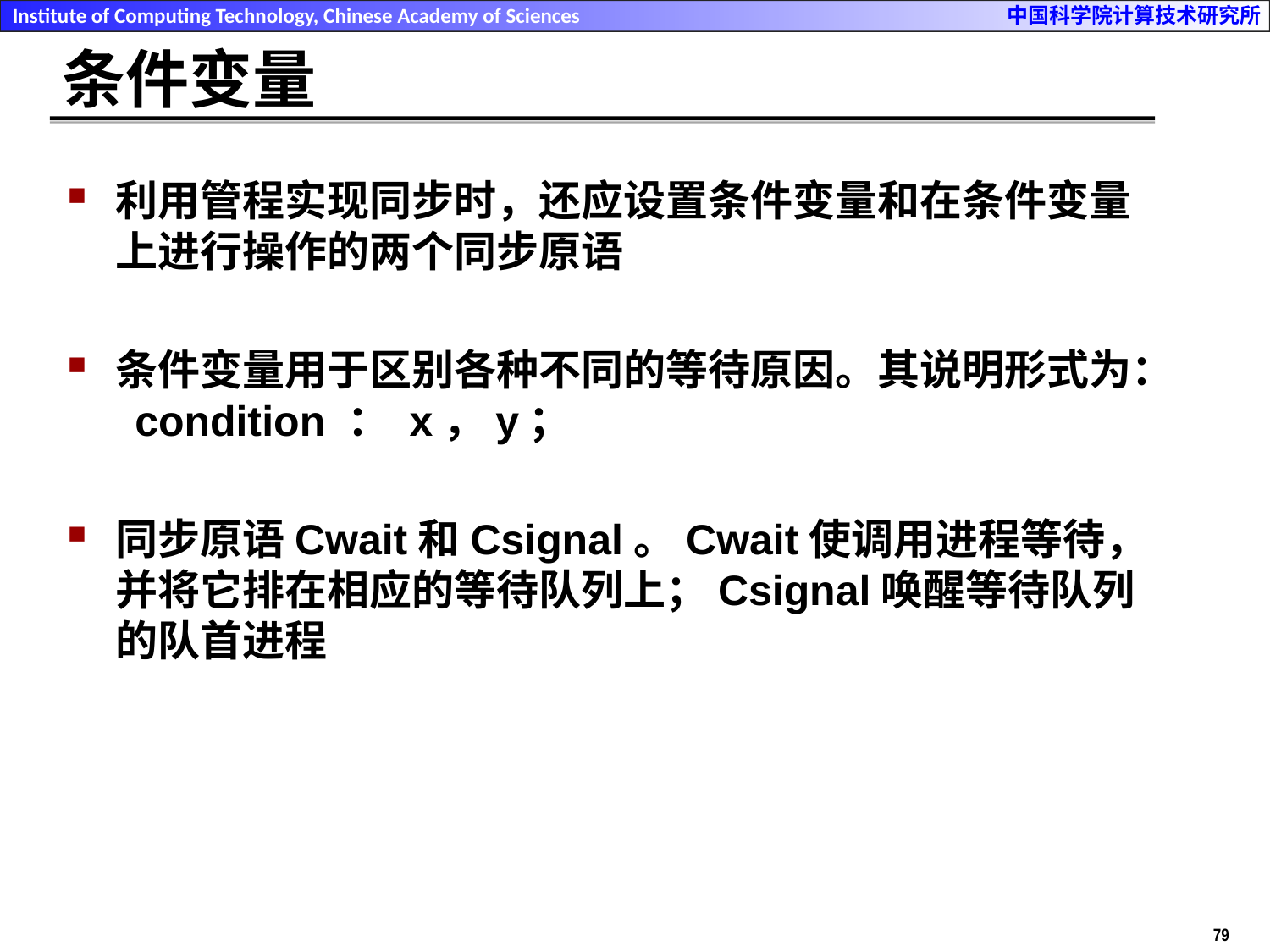

# 条件变量
利用管程实现同步时，还应设置条件变量和在条件变量上进行操作的两个同步原语

条件变量用于区别各种不同的等待原因。其说明形式为： condition ： x，y；

同步原语Cwait和Csignal。Cwait使调用进程等待，并将它排在相应的等待队列上；Csignal唤醒等待队列的队首进程